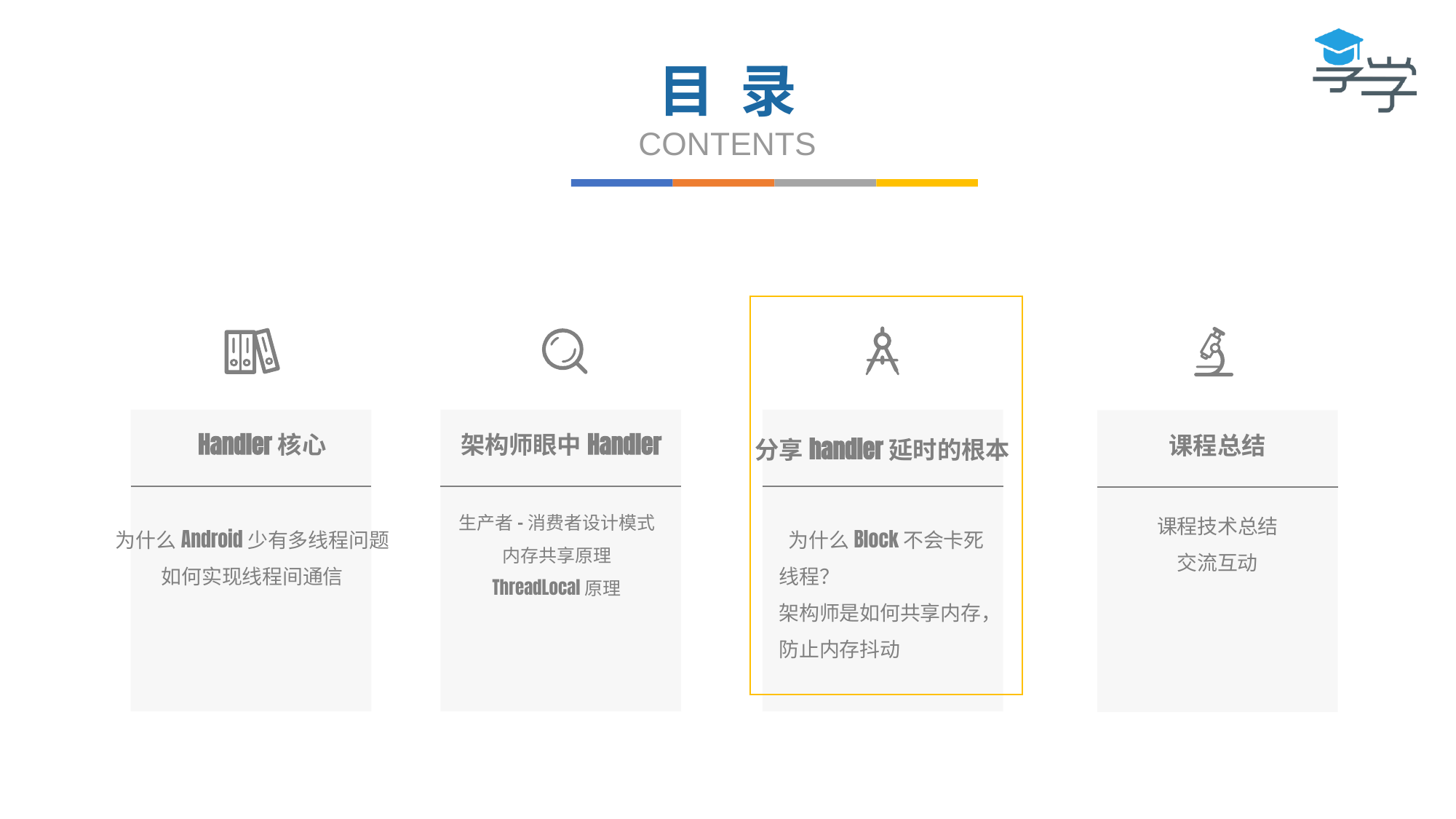

目  录
CONTENTS

Handler核心
架构师眼中Handler
课程总结
分享handler延时的根本
生产者-消费者设计模式
内存共享原理
ThreadLocal原理
课程技术总结
交流互动
 为什么Block不会卡死线程？
架构师是如何共享内存，防止内存抖动
为什么Android少有多线程问题
如何实现线程间通信